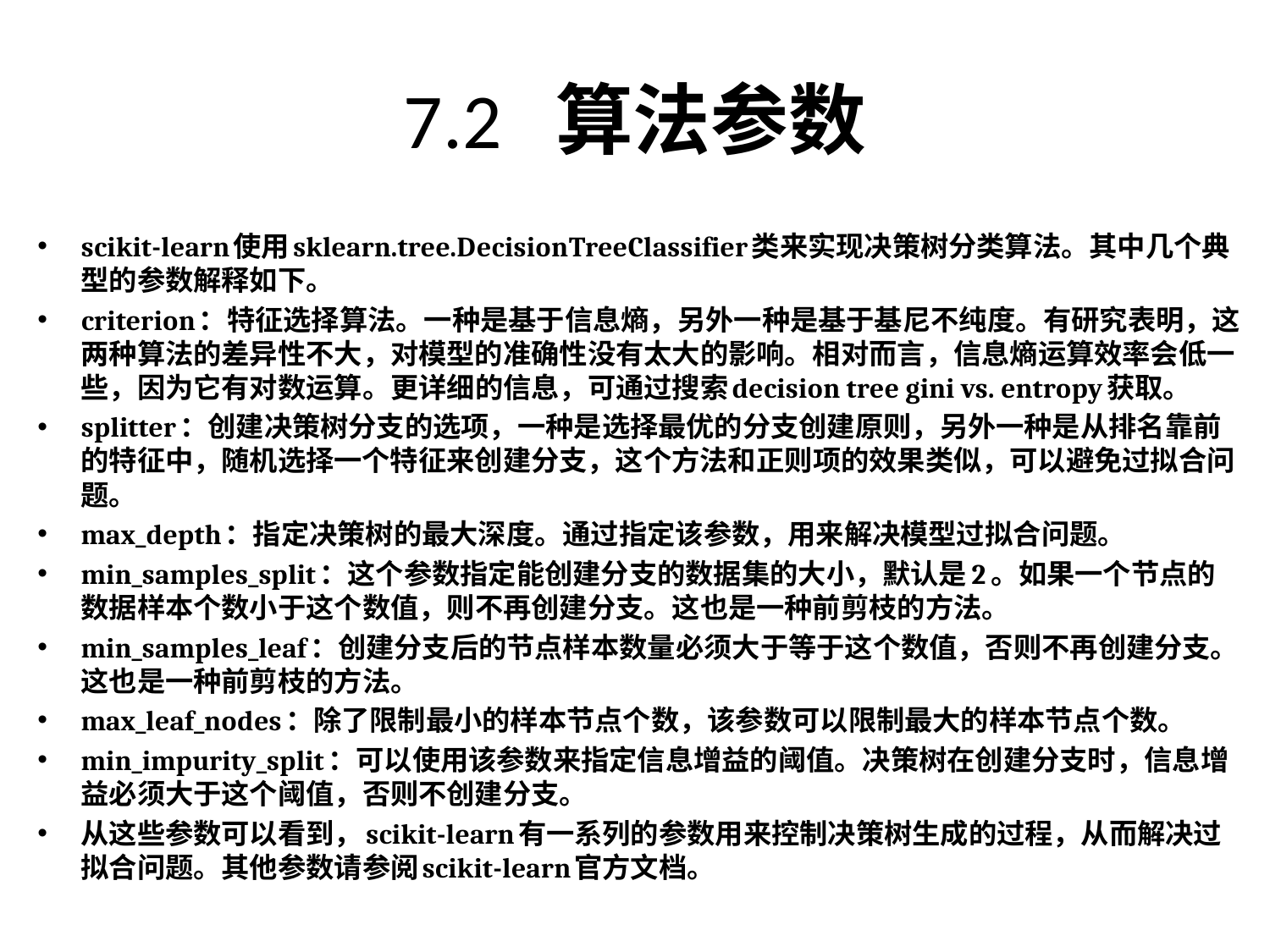

# 7.2  算法参数
scikit-learn使用sklearn.tree.DecisionTreeClassifier类来实现决策树分类算法。其中几个典型的参数解释如下。
criterion：特征选择算法。一种是基于信息熵，另外一种是基于基尼不纯度。有研究表明，这两种算法的差异性不大，对模型的准确性没有太大的影响。相对而言，信息熵运算效率会低一些，因为它有对数运算。更详细的信息，可通过搜索decision tree gini vs. entropy获取。
splitter：创建决策树分支的选项，一种是选择最优的分支创建原则，另外一种是从排名靠前的特征中，随机选择一个特征来创建分支，这个方法和正则项的效果类似，可以避免过拟合问题。
max_depth：指定决策树的最大深度。通过指定该参数，用来解决模型过拟合问题。
min_samples_split：这个参数指定能创建分支的数据集的大小，默认是2。如果一个节点的数据样本个数小于这个数值，则不再创建分支。这也是一种前剪枝的方法。
min_samples_leaf：创建分支后的节点样本数量必须大于等于这个数值，否则不再创建分支。这也是一种前剪枝的方法。
max_leaf_nodes：除了限制最小的样本节点个数，该参数可以限制最大的样本节点个数。
min_impurity_split：可以使用该参数来指定信息增益的阈值。决策树在创建分支时，信息增益必须大于这个阈值，否则不创建分支。
从这些参数可以看到，scikit-learn有一系列的参数用来控制决策树生成的过程，从而解决过拟合问题。其他参数请参阅scikit-learn官方文档。